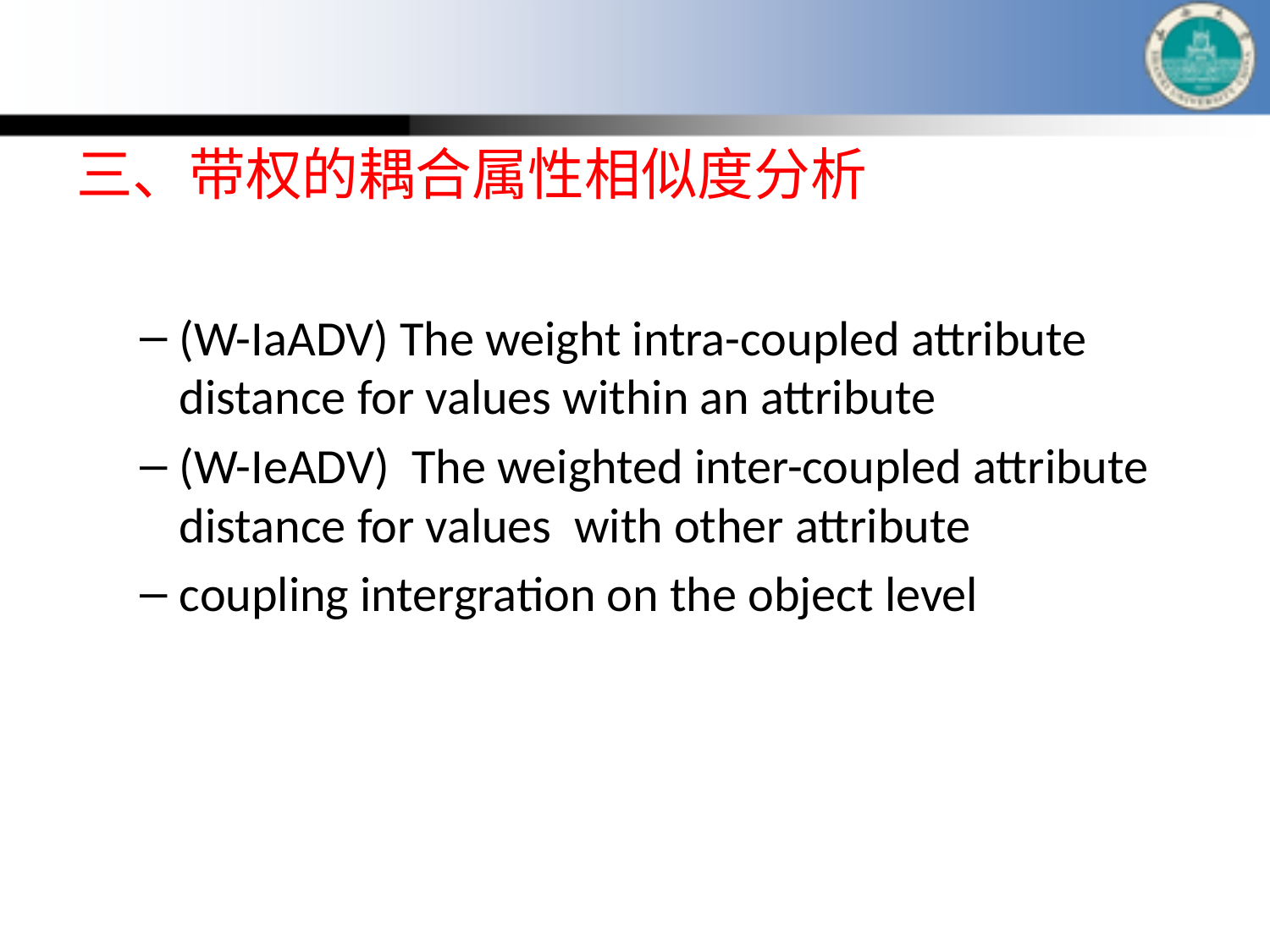

三、带权的耦合属性相似度分析

(W-IaADV) The weight intra-coupled attribute distance for values within an attribute
(W-IeADV)  The weighted inter-coupled attribute distance for values  with other attribute
coupling intergration on the object level